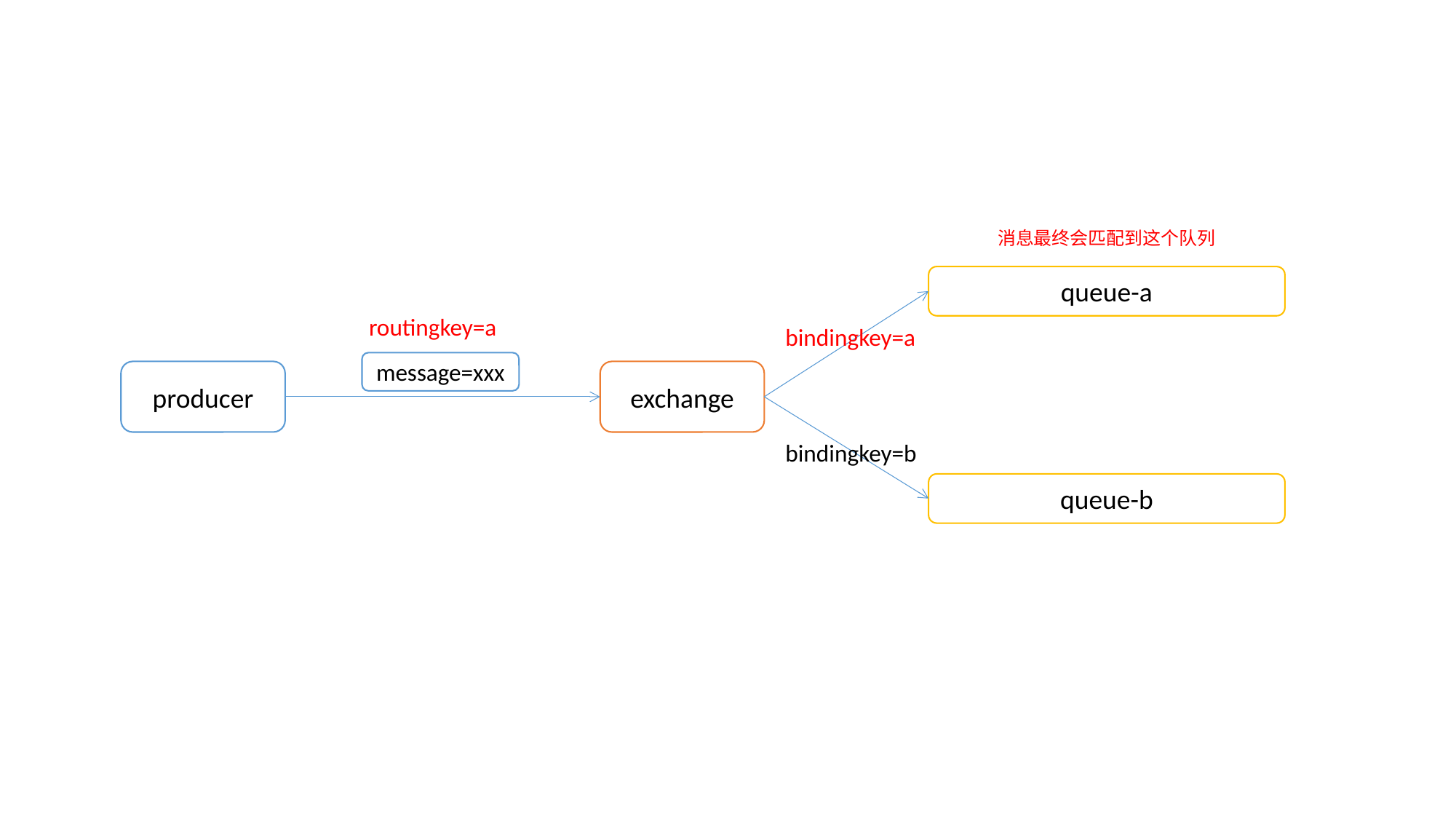

消息最终会匹配到这个队列
queue-a
routingkey=a
bindingkey=a
message=xxx
producer
exchange
bindingkey=b
queue-b